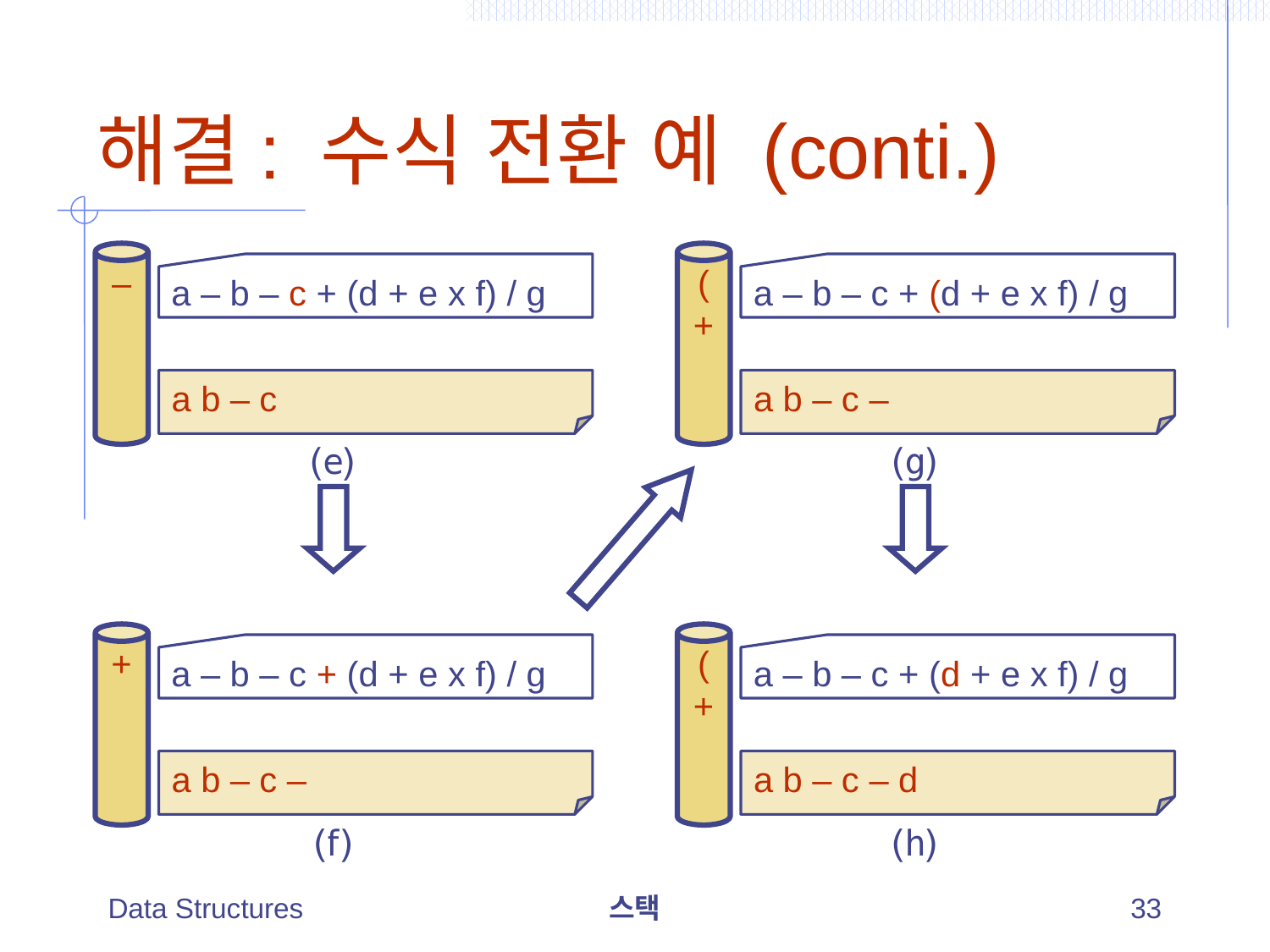

# 해결: 수식 전환 예 (conti.)
–
(
+
a – b – c + (d + e х f) / g
a – b – c + (d + e х f) / g
a b – c
a b – c –
(e)
(g)

+
(
+
a – b – c + (d + e х f) / g
a – b – c + (d + e х f) / g
a b – c –
a b – c – d
(f)
(h)
Data Structures
스택
33